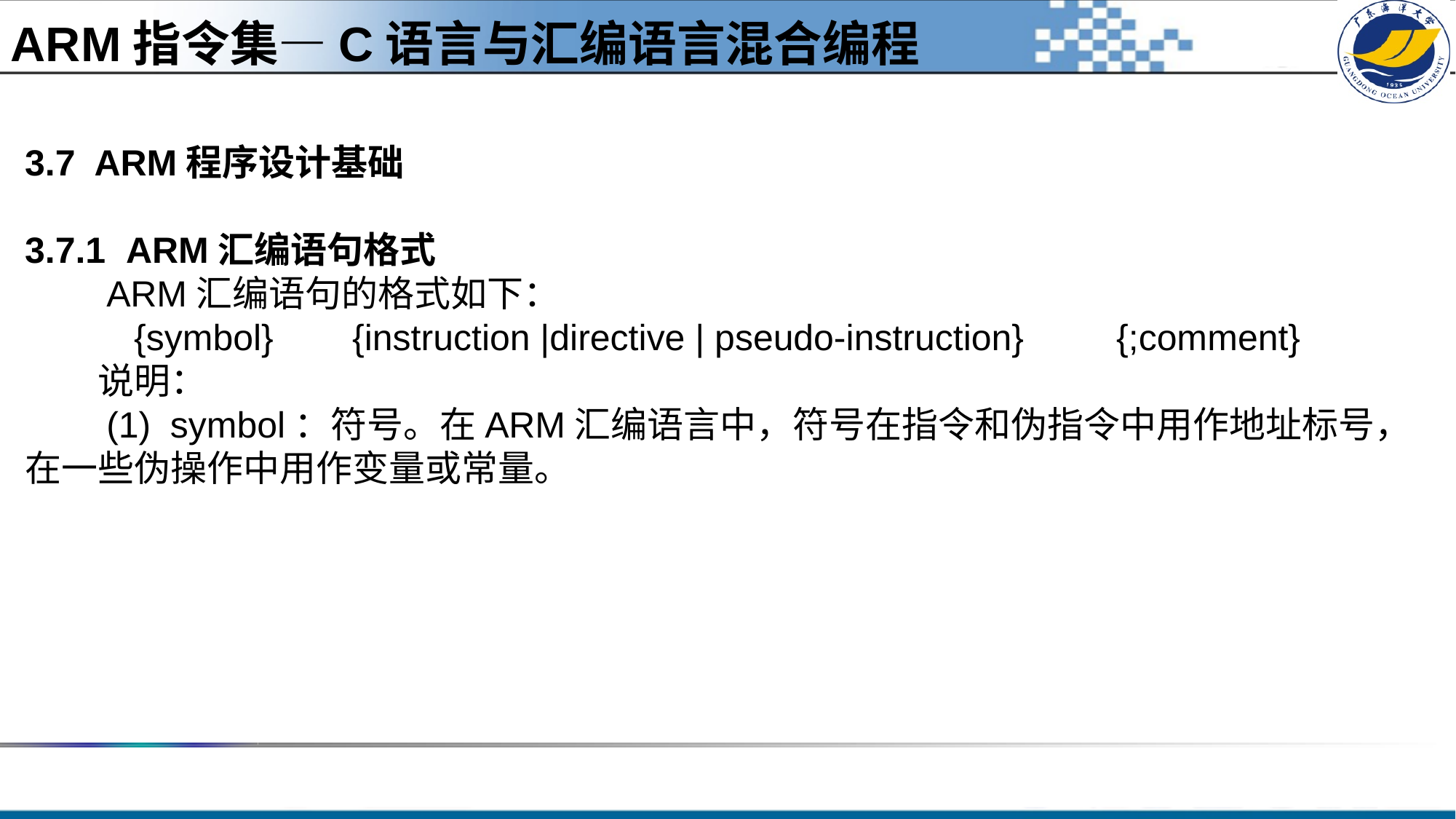

ARM指令集—C语言与汇编语言混合编程
#
3.7  ARM程序设计基础
3.7.1  ARM汇编语句格式
　　ARM汇编语句的格式如下：
	{symbol}	{instruction |directive | pseudo-instruction}	{;comment}
　　说明：
　　(1)  symbol：符号。在ARM汇编语言中，符号在指令和伪指令中用作地址标号，在一些伪操作中用作变量或常量。